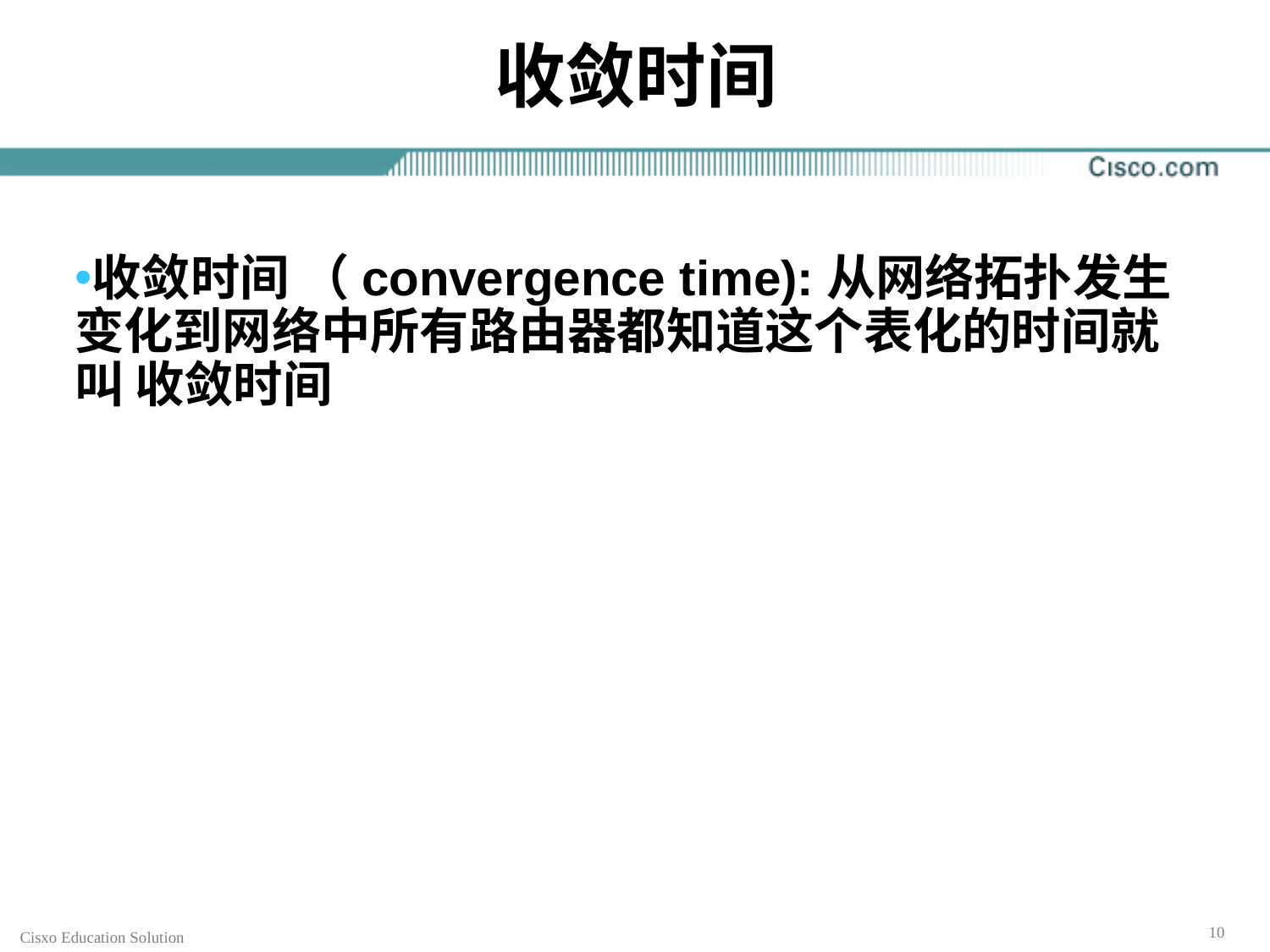

# 收敛时间
收敛时间 （convergence time):从网络拓扑发生变化到网络中所有路由器都知道这个表化的时间就叫 收敛时间